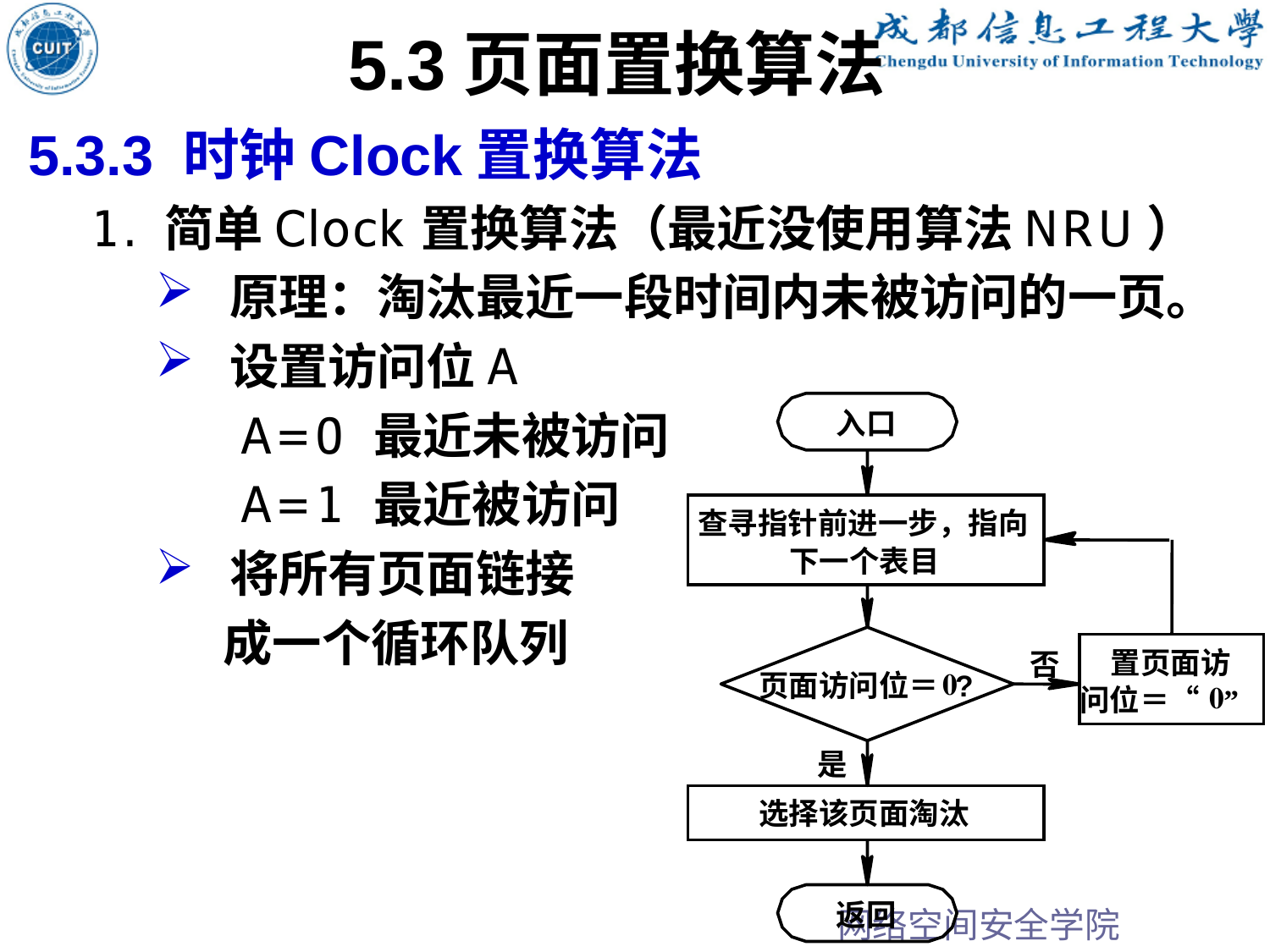

5.3页面置换算法
5.3.3 时钟Clock置换算法
1. 简单Clock置换算法（最近没使用算法NRU）
原理：淘汰最近一段时间内未被访问的一页。
设置访问位A
      A=0 最近未被访问
      A=1 最近被访问
将所有页面链接
     成一个循环队列

入口

查寻指针前进一步，指向

下一个表目

置页面访
否
0
页面访问位＝
?

0
问位＝“
”

是

选择该页面淘汰

返回